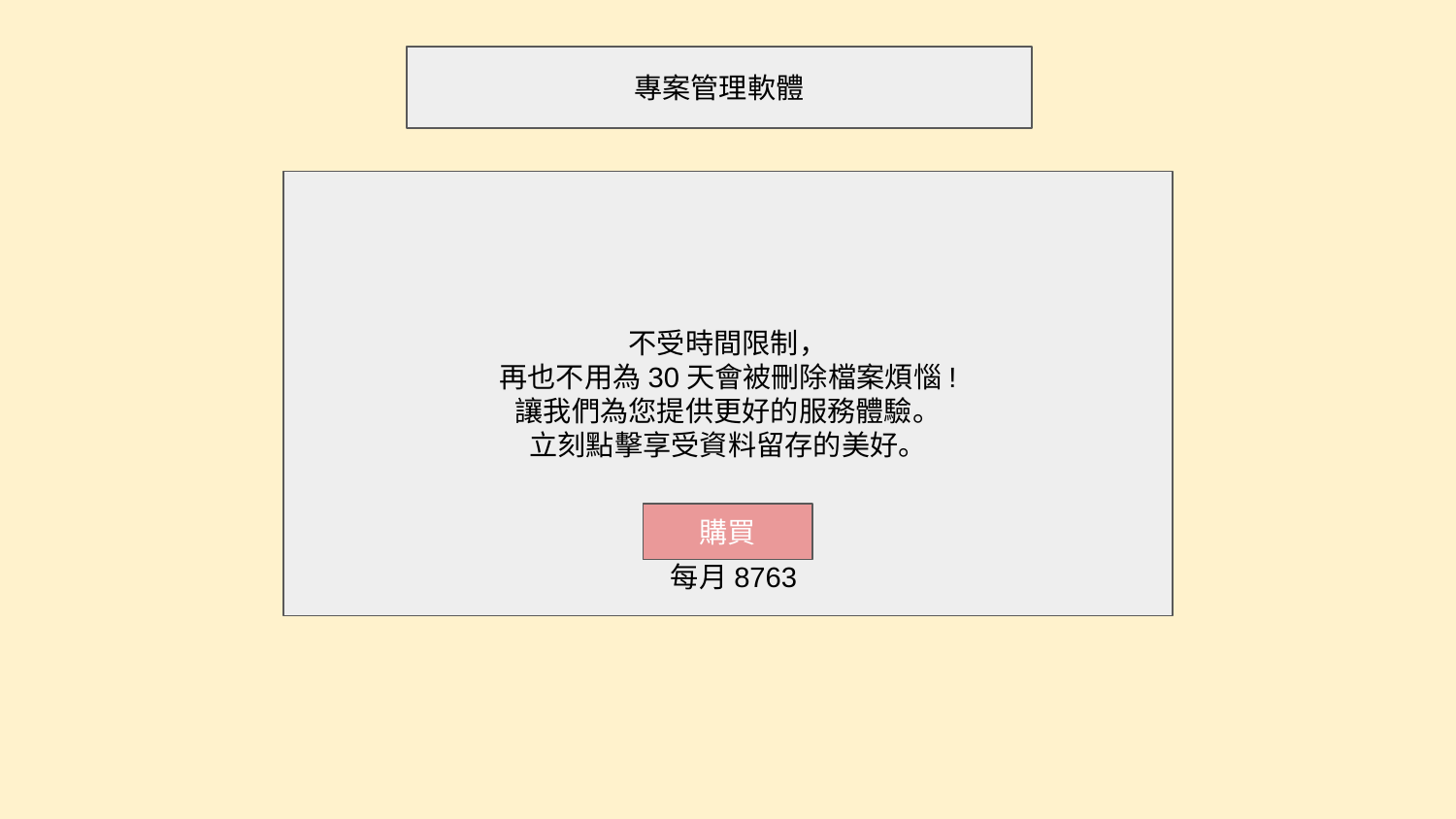

專案管理軟體
不受時間限制，
再也不用為30天會被刪除檔案煩惱!
讓我們為您提供更好的服務體驗。
立刻點擊享受資料留存的美好。
購買
每月8763